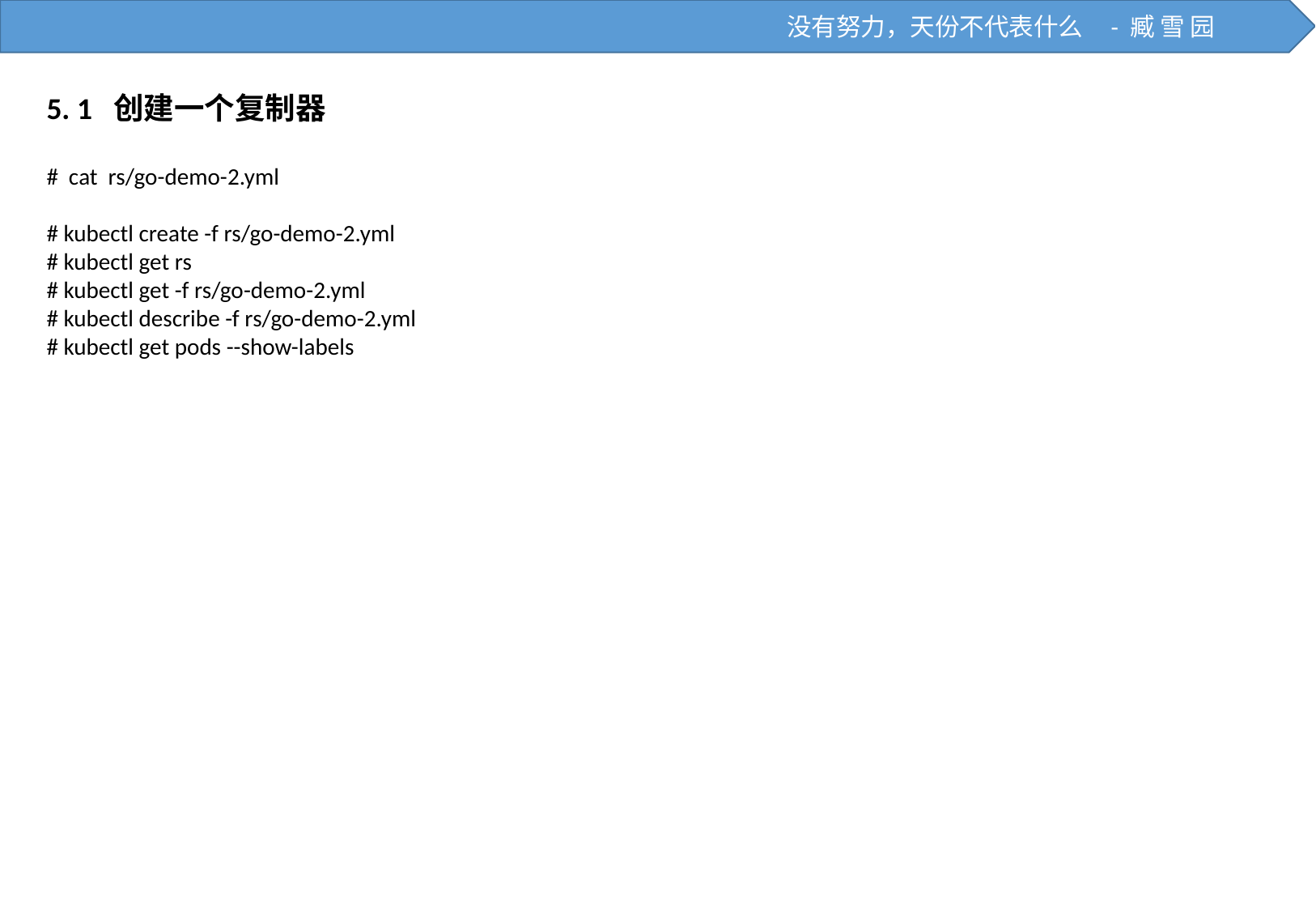

没有努力，天份不代表什么    - 臧 雪 园
5. 1  创建一个复制器

#  cat  rs/go-demo-2.yml

# kubectl create -f rs/go-demo-2.yml
# kubectl get rs
# kubectl get -f rs/go-demo-2.yml
# kubectl describe -f rs/go-demo-2.yml
# kubectl get pods --show-labels